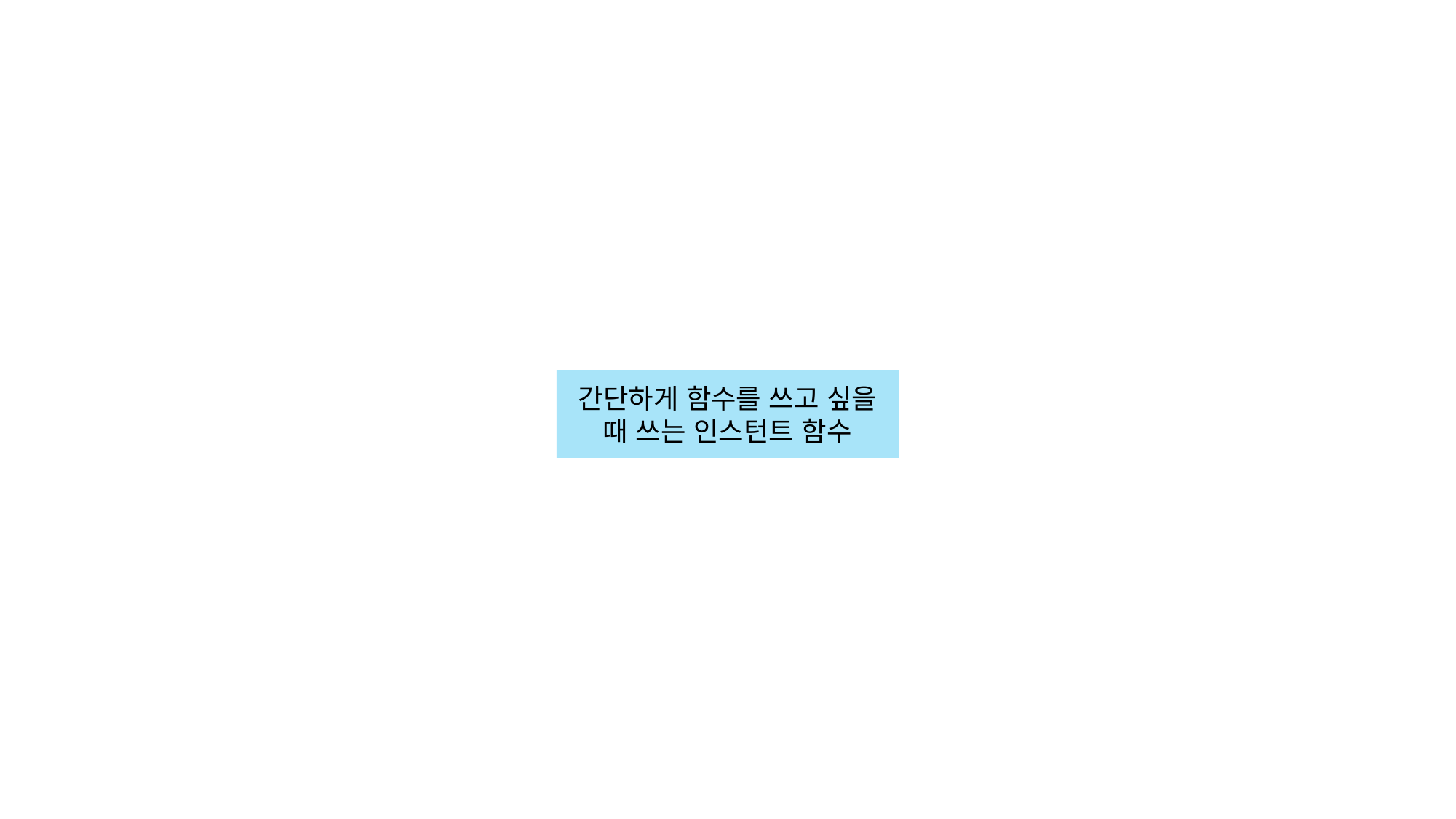

간단하게 함수를 쓰고 싶을 때 쓰는 인스턴트 함수